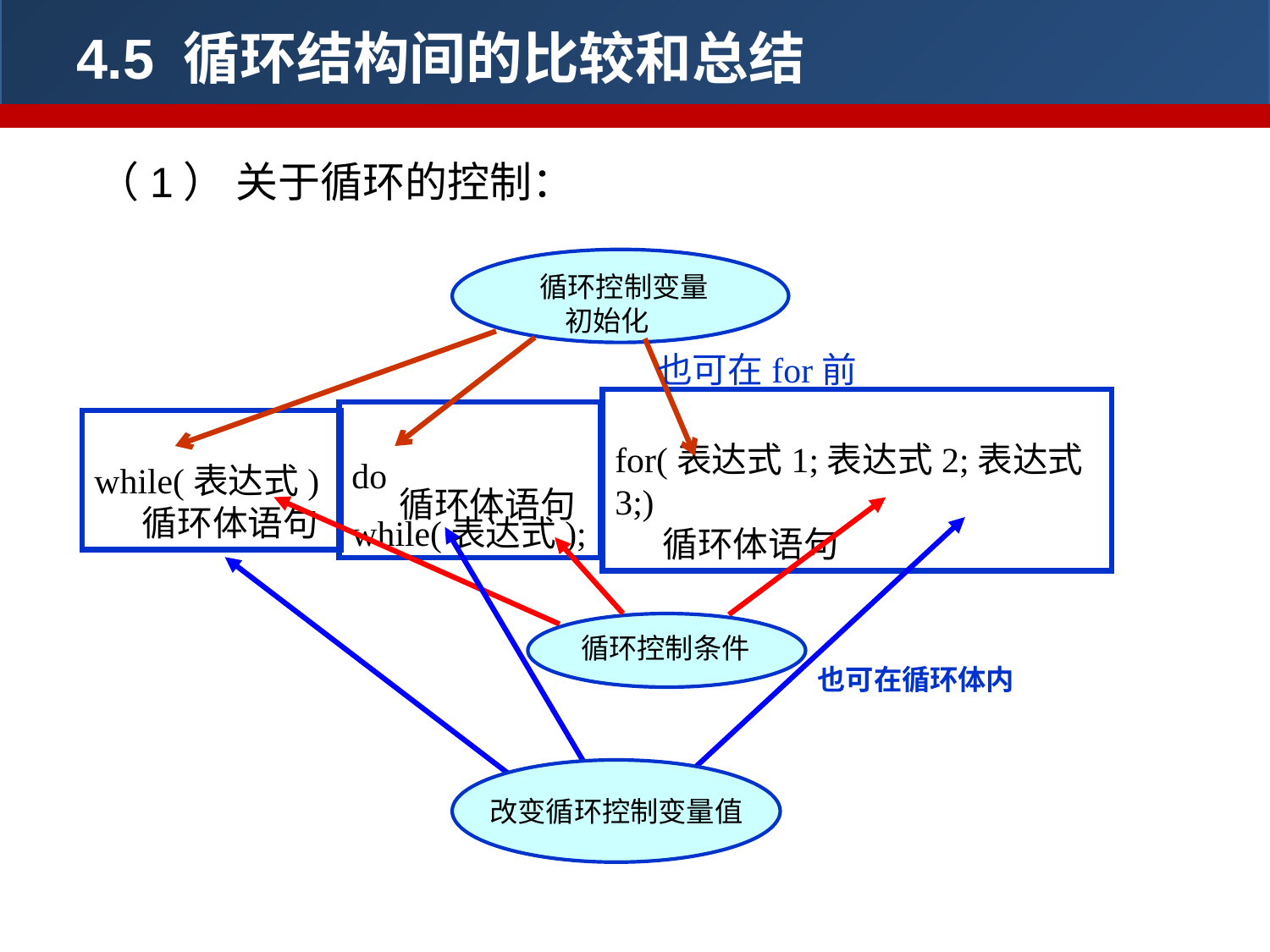

4.5 循环结构间的比较和总结

（1） 关于循环的控制：
   循环控制变量
       初始化
也可在for前

while(表达式)
     循环体语句

for(表达式1;表达式2;表达式3;)
     循环体语句

do
     循环体语句
while(表达式);

循环控制条件

也可在循环体内

改变循环控制变量值